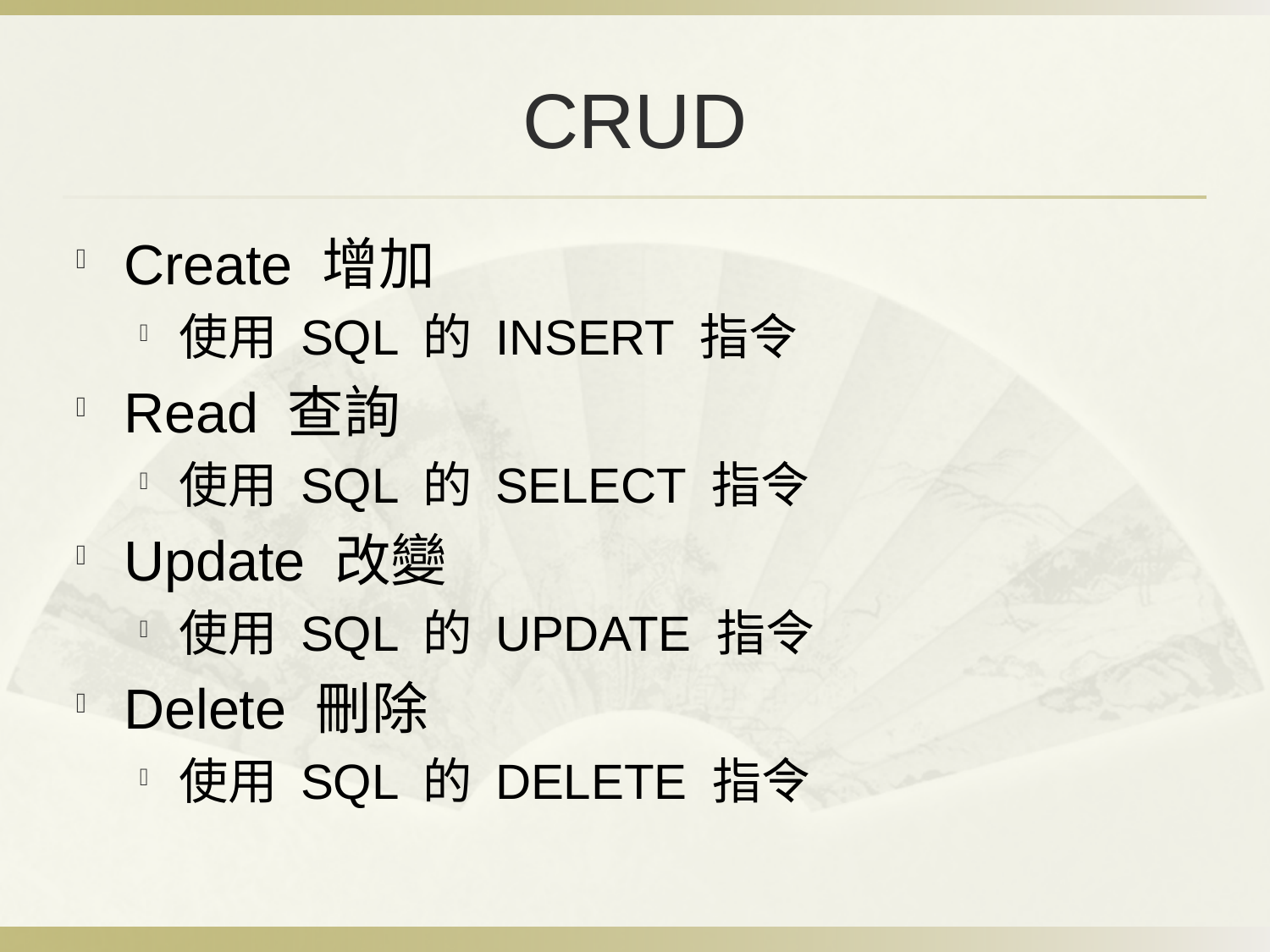

# CRUD
Create 增加
使用 SQL 的 INSERT 指令
Read 查詢
使用 SQL 的 SELECT 指令
Update 改變
使用 SQL 的 UPDATE 指令
Delete 刪除
使用 SQL 的 DELETE 指令